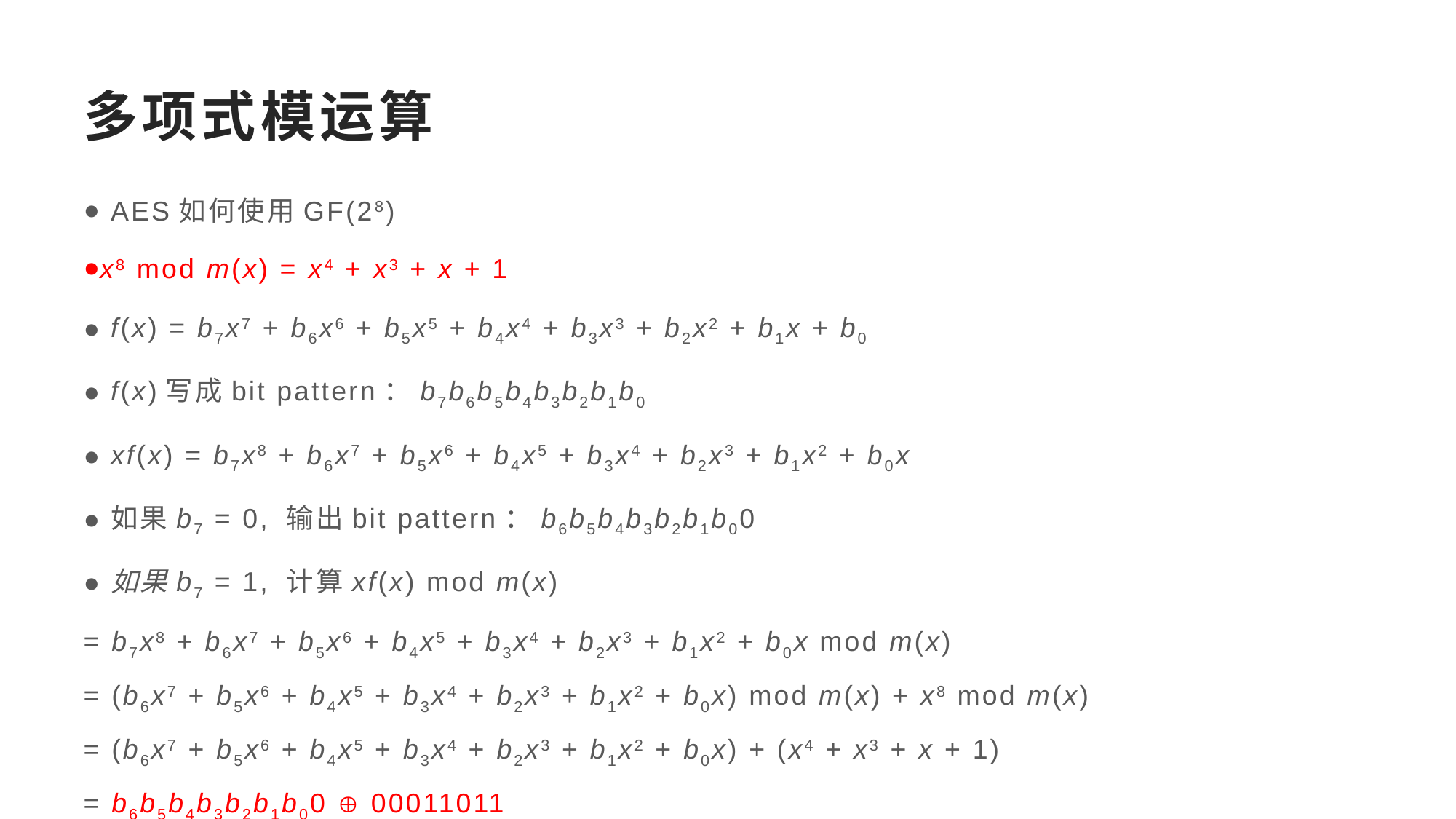

# 多项式模运算
AES如何使用GF(28)
x8 mod m(x) = x4 + x3 + x + 1
f(x) = b7x7 + b6x6 + b5x5 + b4x4 + b3x3 + b2x2 + b1x + b0
f(x)写成bit pattern：b7b6b5b4b3b2b1b0
xf(x) = b7x8 + b6x7 + b5x6 + b4x5 + b3x4 + b2x3 + b1x2 + b0x
如果b7 = 0, 输出bit pattern：b6b5b4b3b2b1b00
如果b7 = 1, 计算xf(x) mod m(x)
= b7x8 + b6x7 + b5x6 + b4x5 + b3x4 + b2x3 + b1x2 + b0x mod m(x)
= (b6x7 + b5x6 + b4x5 + b3x4 + b2x3 + b1x2 + b0x) mod m(x) + x8 mod m(x)
= (b6x7 + b5x6 + b4x5 + b3x4 + b2x3 + b1x2 + b0x) + (x4 + x3 + x + 1)
= b6b5b4b3b2b1b00 ⊕ 00011011